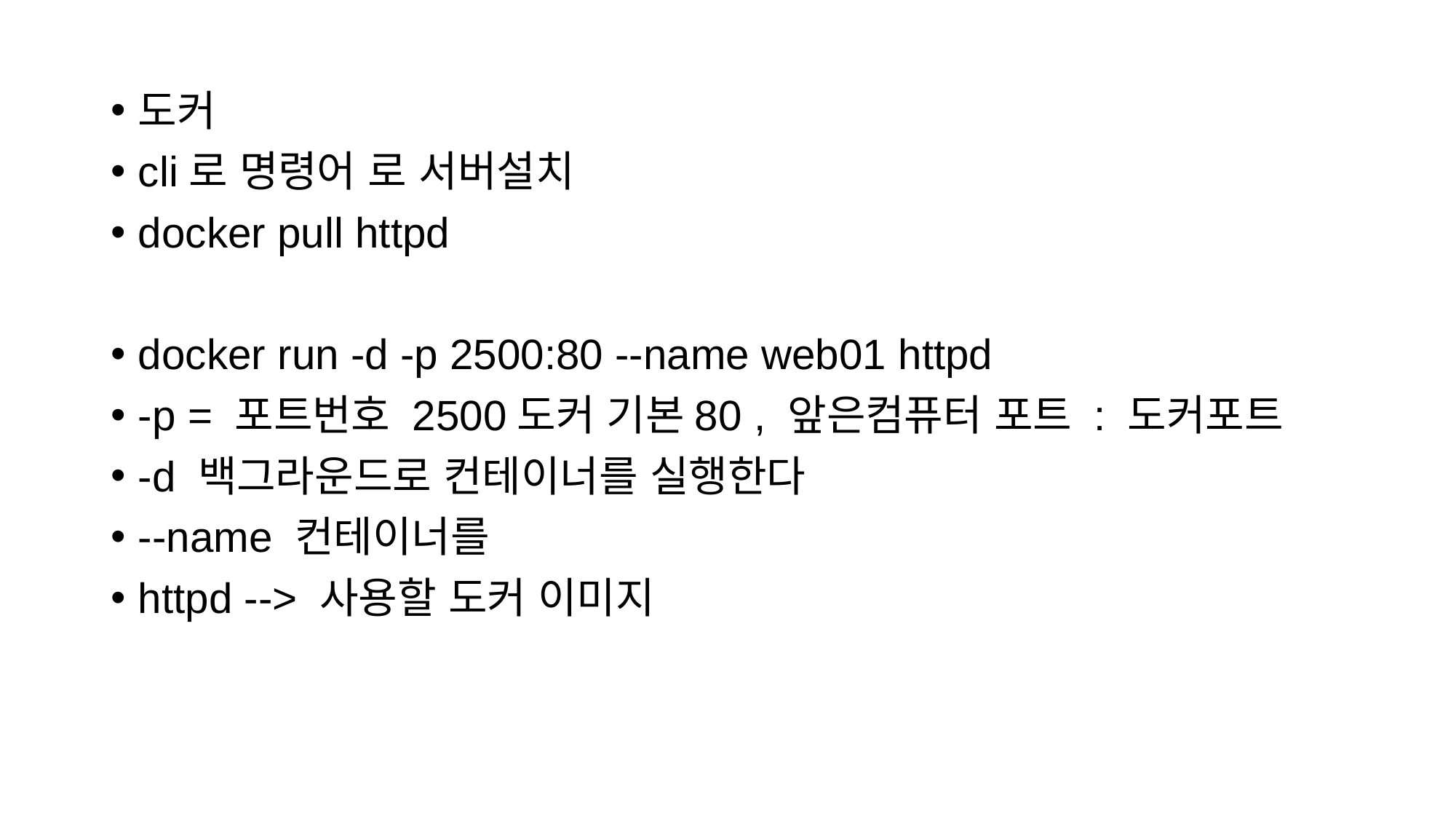

도커
cli로 명령어 로 서버설치
docker pull httpd

docker run -d -p 2500:80 --name web01 httpd
-p = 포트번호 2500도커 기본80 , 앞은컴퓨터 포트 : 도커포트
-d 백그라운드로 컨테이너를 실행한다
--name 컨테이너를
httpd --> 사용할 도커 이미지